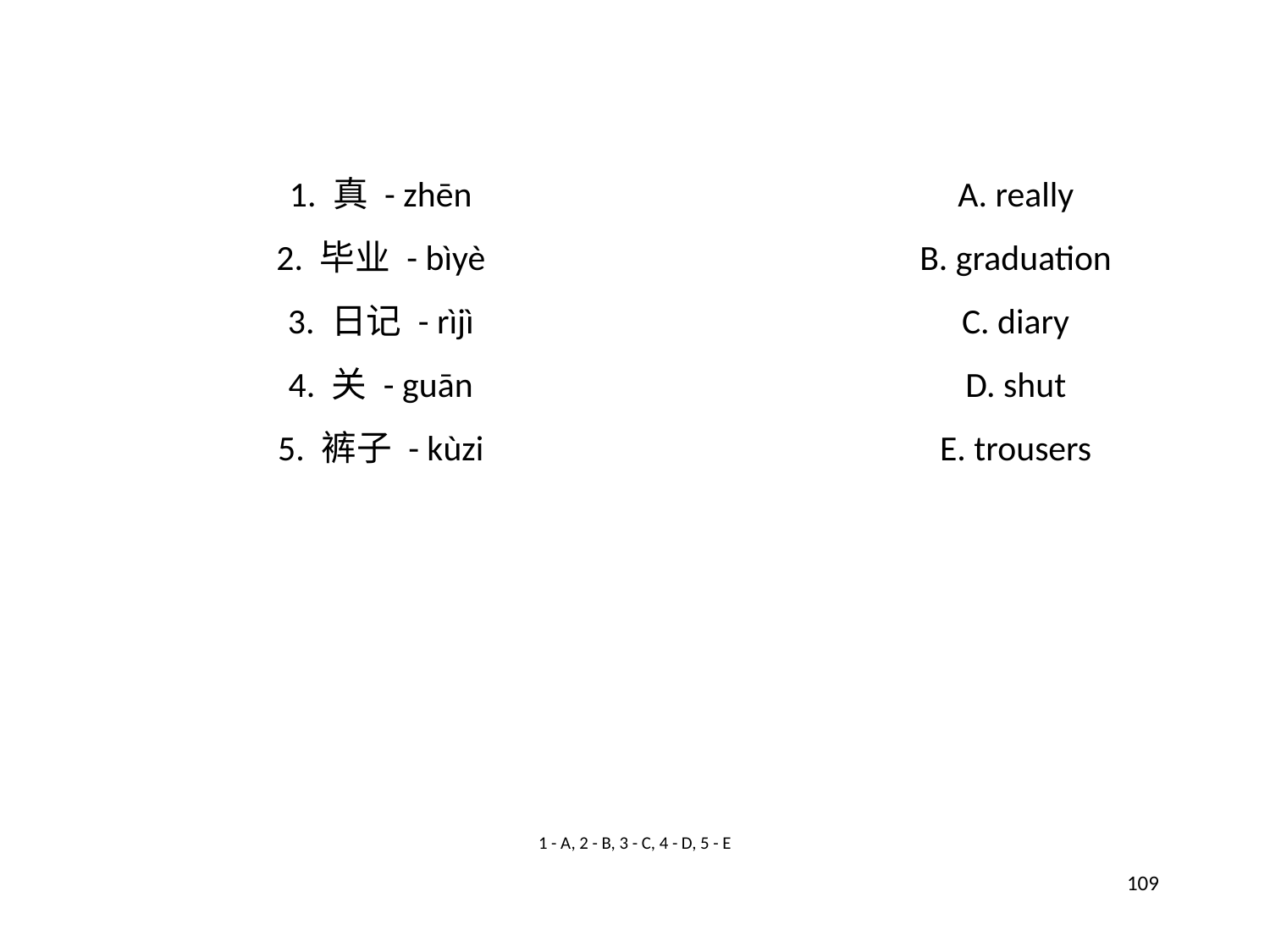

1. 真 - zhēn

A. really

2. 毕业 - bìyè

B. graduation

3. 日记 - rìjì

C. diary

4. 关 - guān

D. shut

5. 裤子 - kùzi

E. trousers
1 - A, 2 - B, 3 - C, 4 - D, 5 - E

109